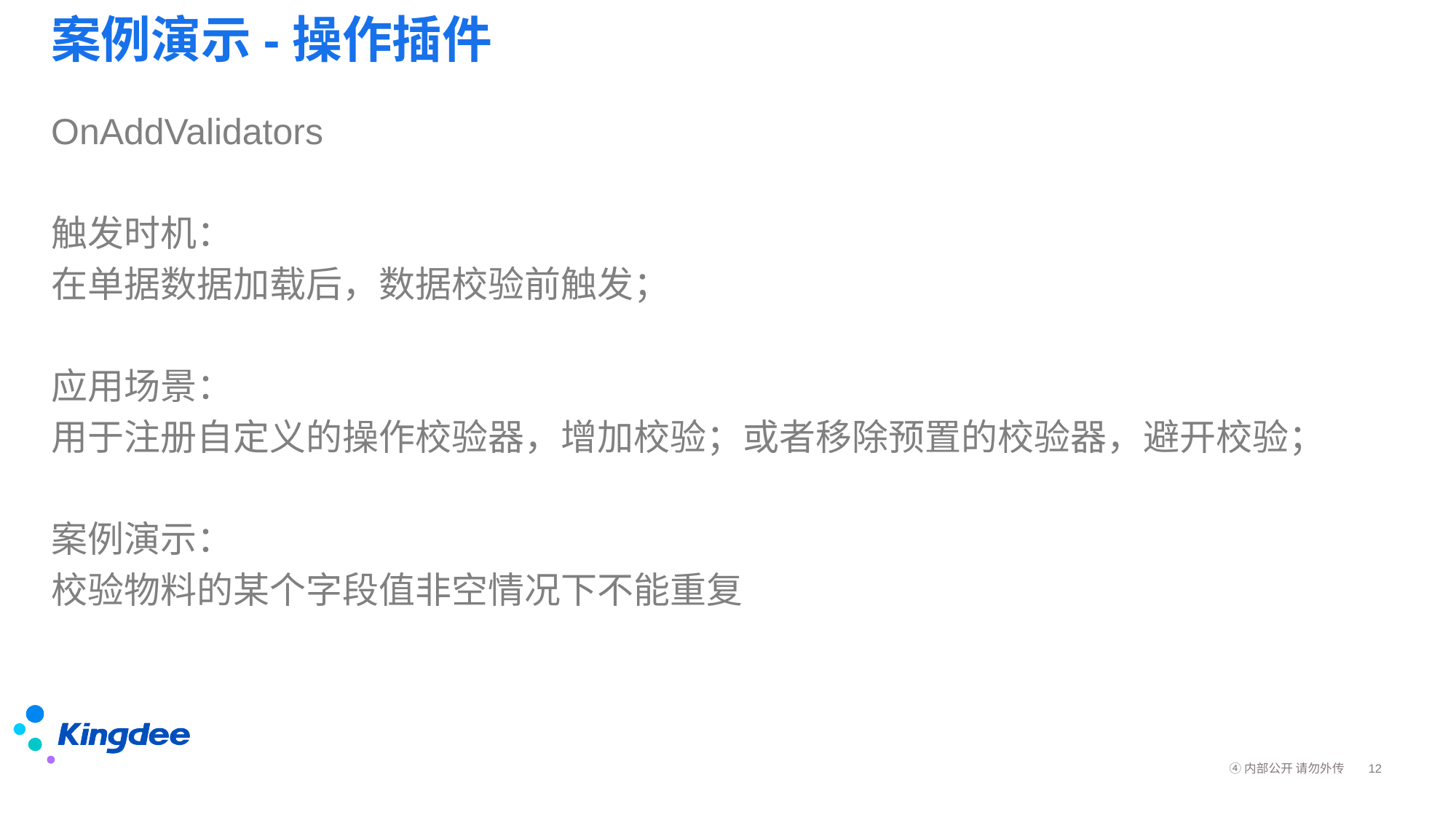

# 案例演示-操作插件
OnAddValidators

触发时机：
在单据数据加载后，数据校验前触发；

应用场景：
用于注册自定义的操作校验器，增加校验；或者移除预置的校验器，避开校验；

案例演示：
校验物料的某个字段值非空情况下不能重复